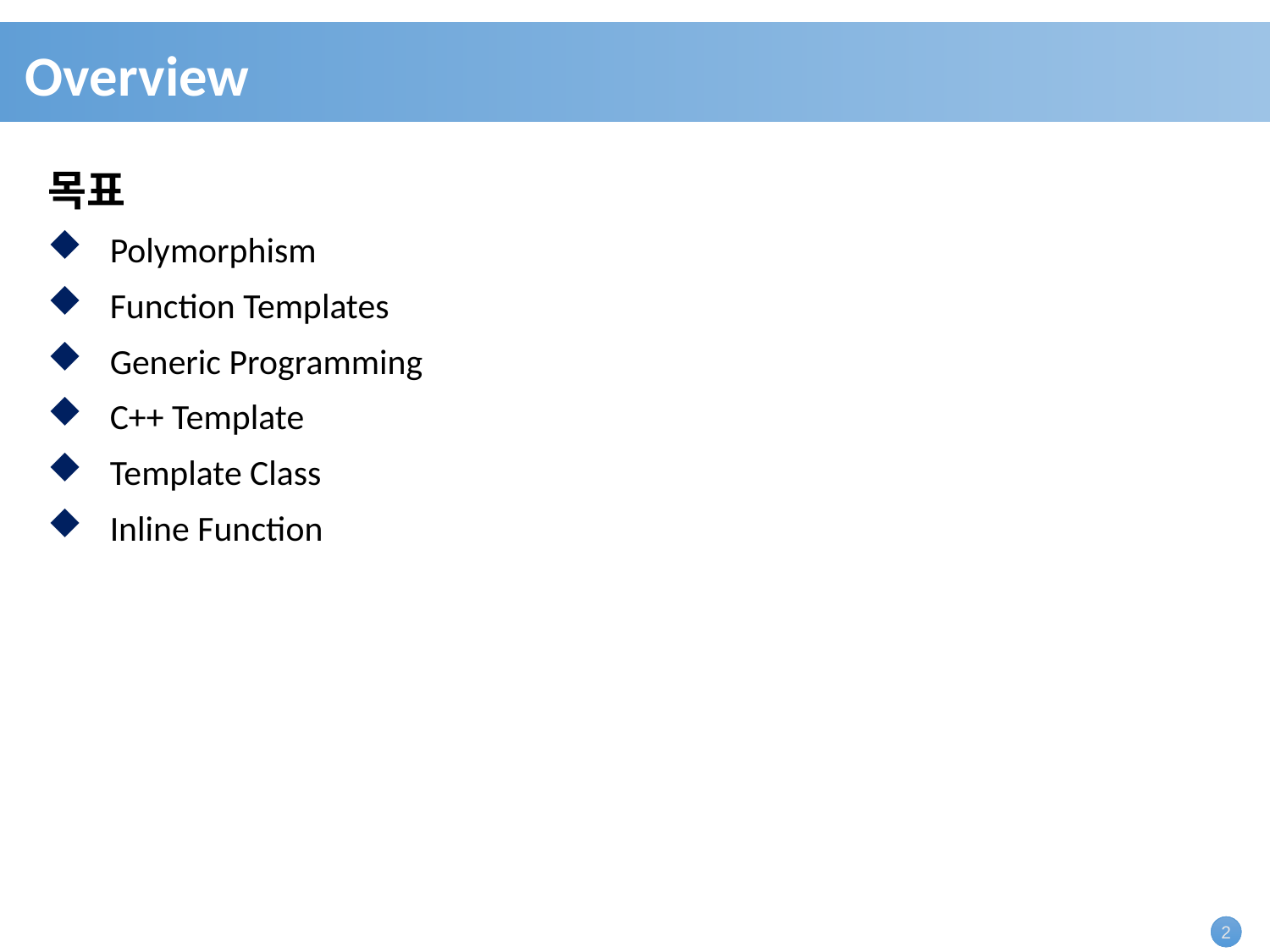

# Overview
목표
Polymorphism
Function Templates
Generic Programming
C++ Template
Template Class
Inline Function